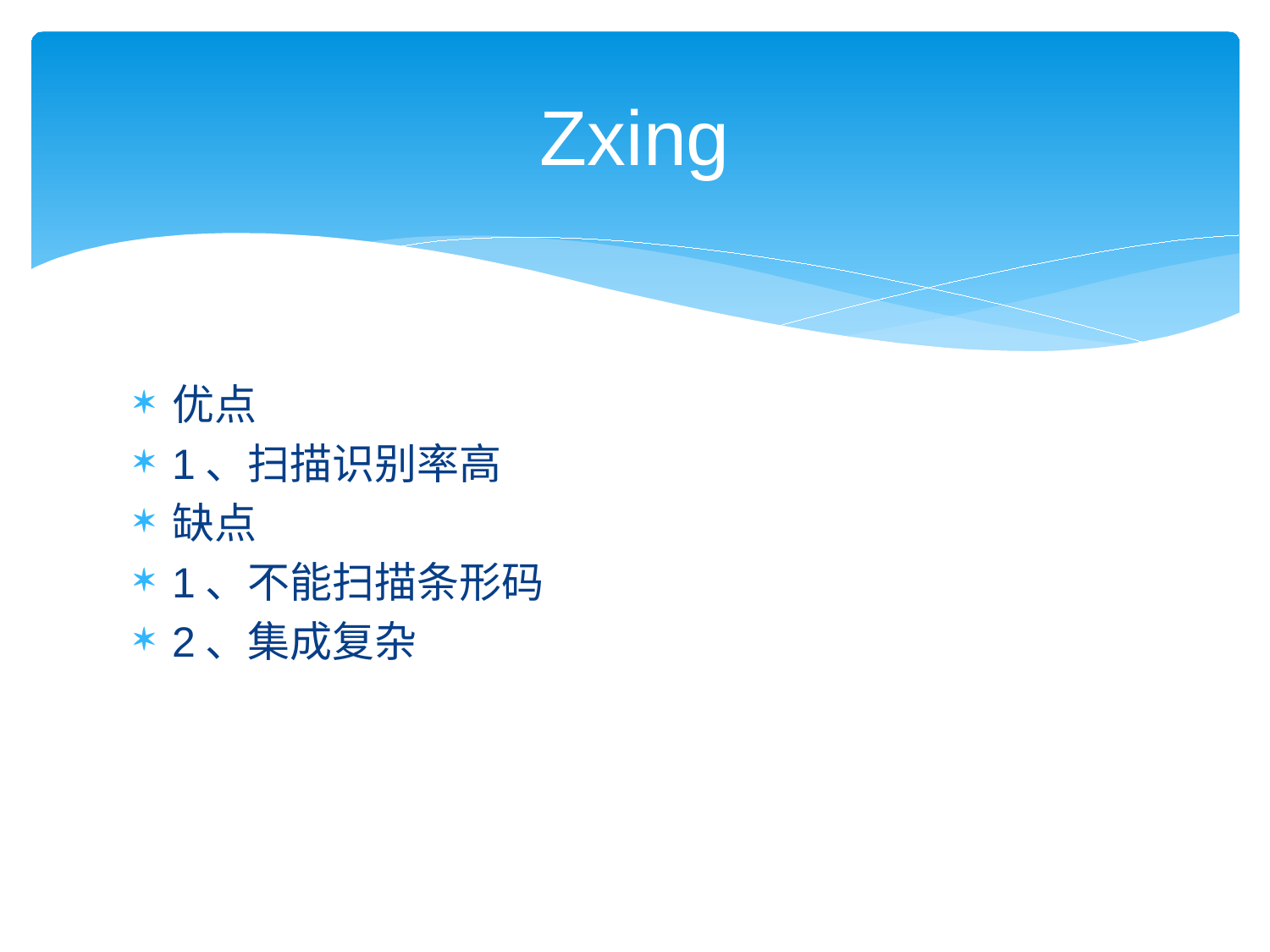

# Zxing
优点
1、扫描识别率高
缺点
1、不能扫描条形码
2、集成复杂